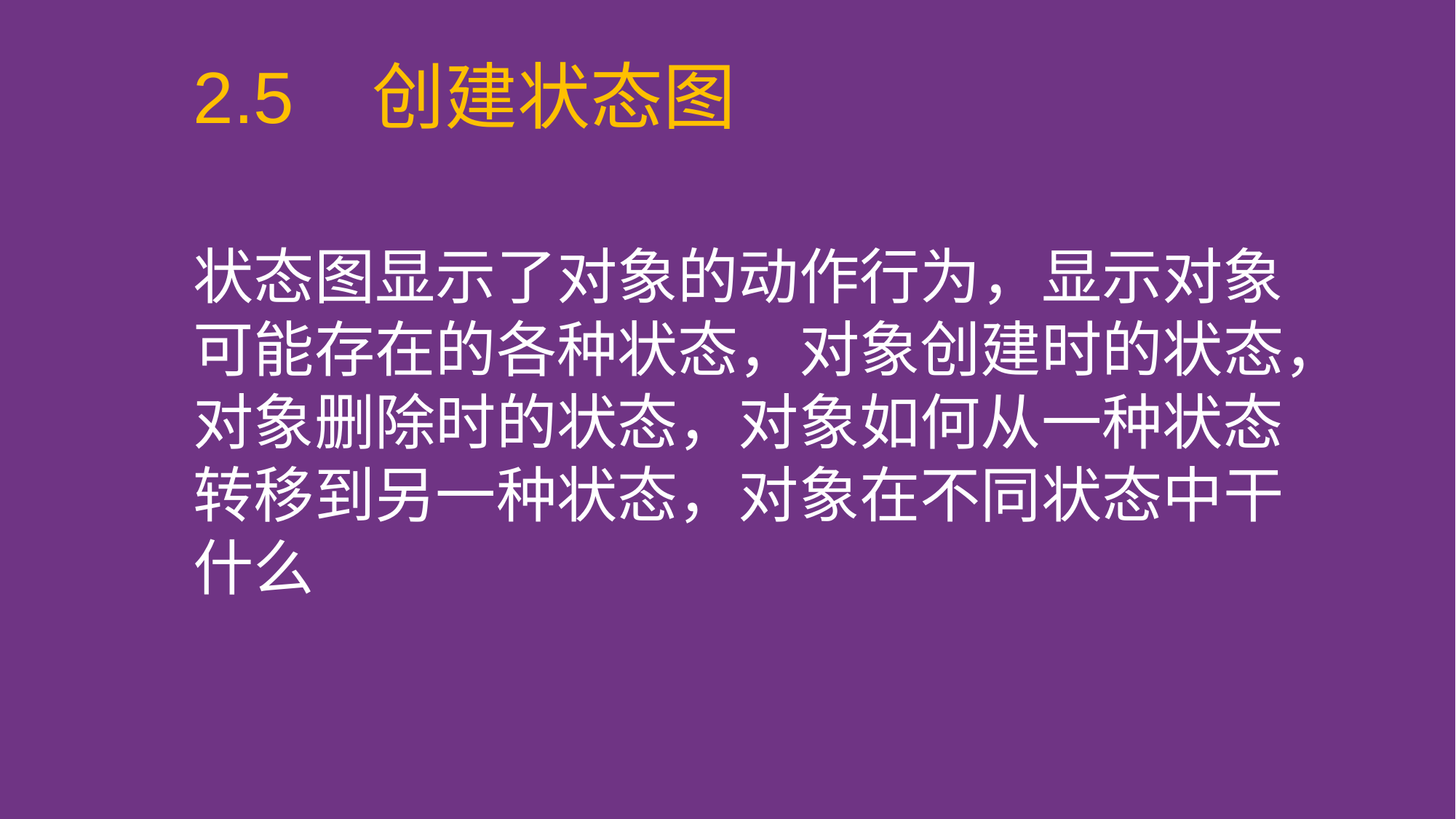

2.5   创建状态图
状态图显示了对象的动作行为，显示对象可能存在的各种状态，对象创建时的状态，对象删除时的状态，对象如何从一种状态转移到另一种状态，对象在不同状态中干什么